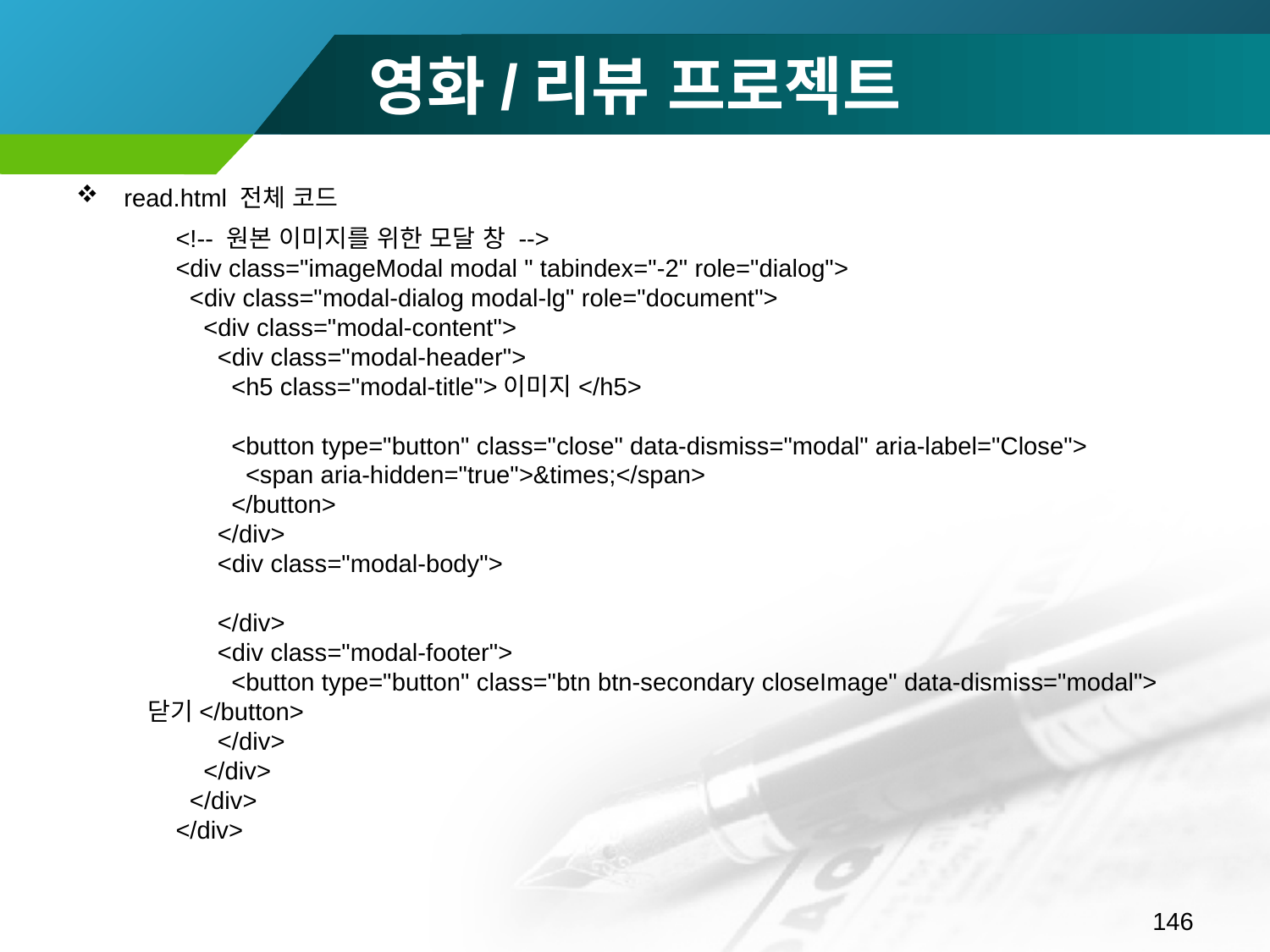

# 영화/리뷰 프로젝트
read.html 전체 코드
    <!-- 원본 이미지를 위한 모달 창 -->
    <div class="imageModal modal " tabindex="-2" role="dialog">
      <div class="modal-dialog modal-lg" role="document">
        <div class="modal-content">
          <div class="modal-header">
            <h5 class="modal-title">이미지</h5>

            <button type="button" class="close" data-dismiss="modal" aria-label="Close">
              <span aria-hidden="true">&times;</span>
            </button>
          </div>
          <div class="modal-body">

          </div>
          <div class="modal-footer">
            <button type="button" class="btn btn-secondary closeImage" data-dismiss="modal">닫기</button>
          </div>
        </div>
      </div>
    </div>

146